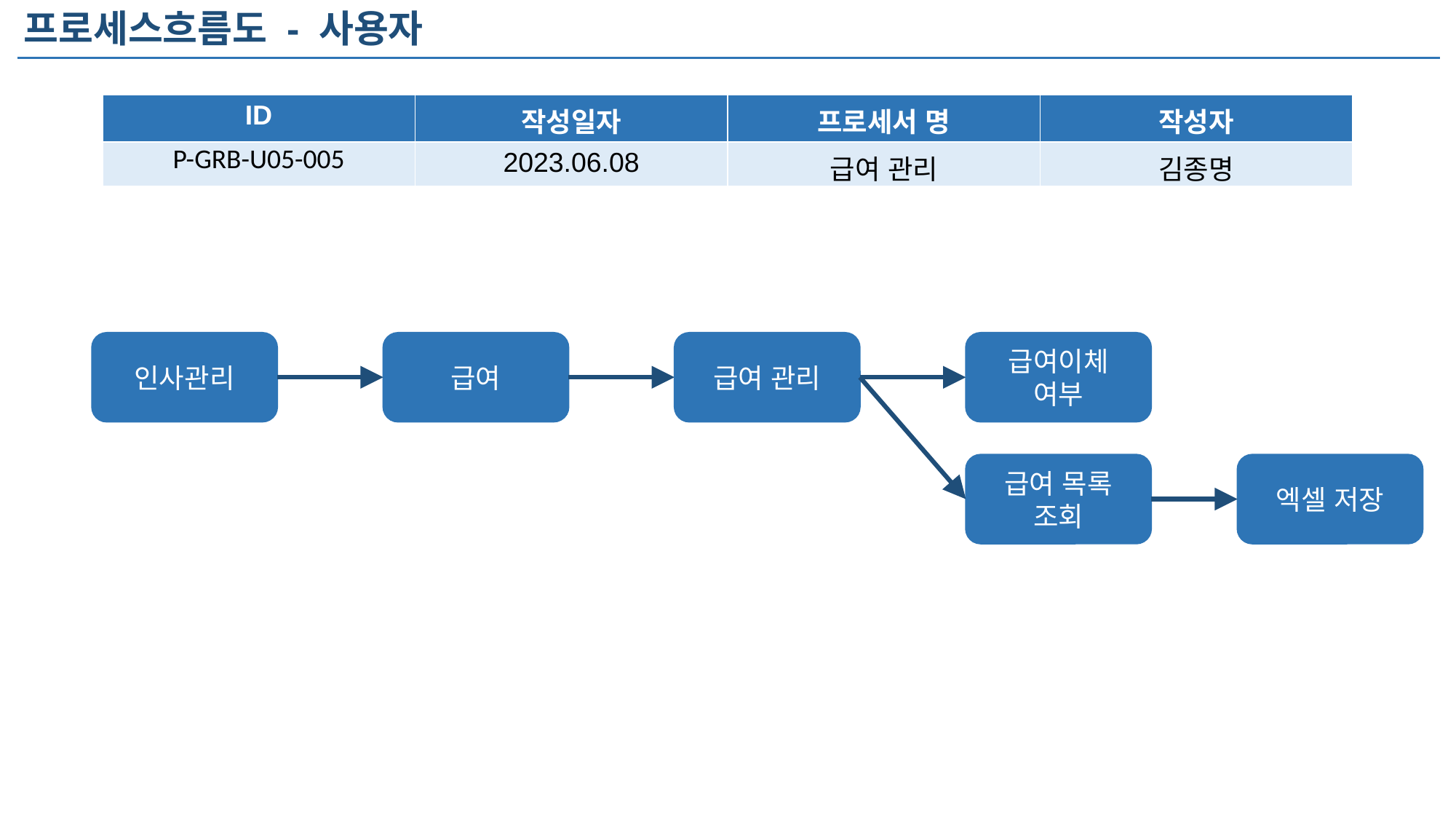

프로세스흐름도 - 사용자
| ID | 작성일자 | 프로세서 명 | 작성자 |
| --- | --- | --- | --- |
| P-GRB-U05-005 | 2023.06.08 | 급여 관리 | 김종명 |
급여이체 여부
인사관리
급여
급여 관리
급여 목록 조회
엑셀 저장